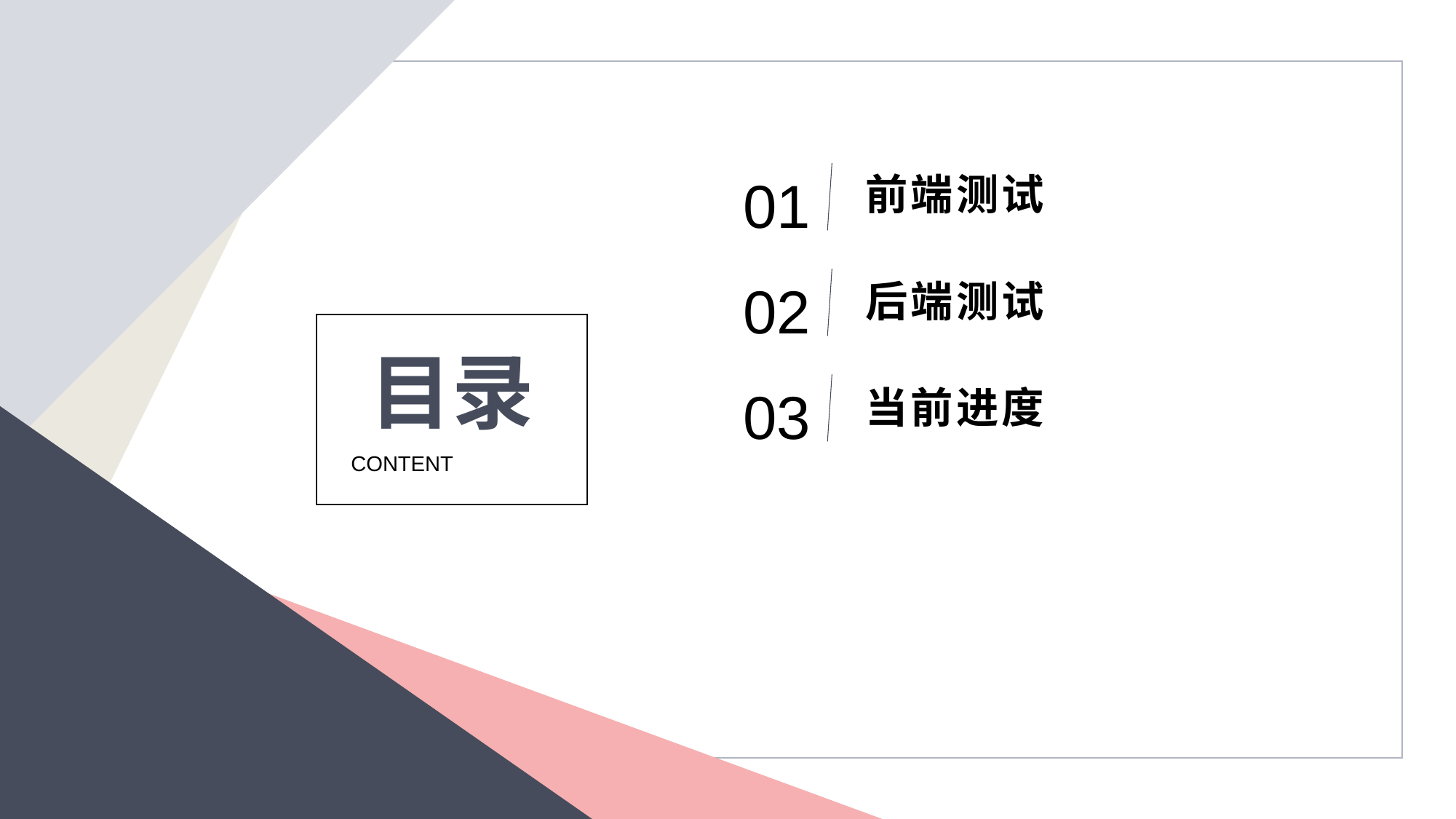

01
02
03
前端测试
后端测试
当前进度

目录
CONTENT